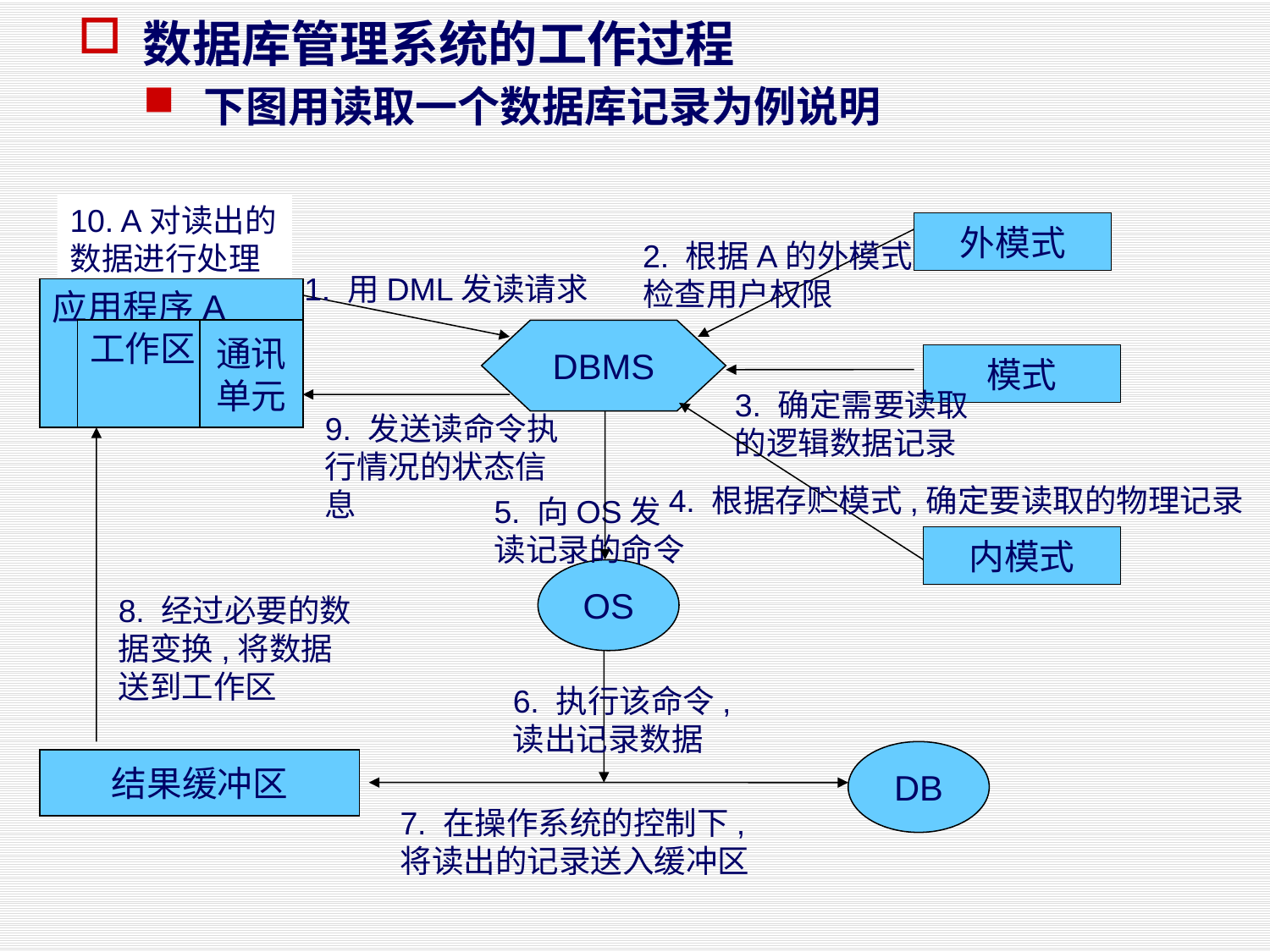

数据库管理系统的工作过程
下图用读取一个数据库记录为例说明
10. A对读出的数据进行处理
外模式

2. 根据A的外模式
检查用户权限
1. 用DML发读请求
应用程序A
工作区
通讯
单元

DBMS
模式

3. 确定需要读取
的逻辑数据记录

9. 发送读命令执行情况的状态信息

4. 根据存贮模式,确定要读取的物理记录
5. 向OS发读记录的命令
内模式
OS
8. 经过必要的数据变换,将数据送到工作区

6. 执行该命令,读出记录数据
DB
结果缓冲区

7. 在操作系统的控制下,将读出的记录送入缓冲区